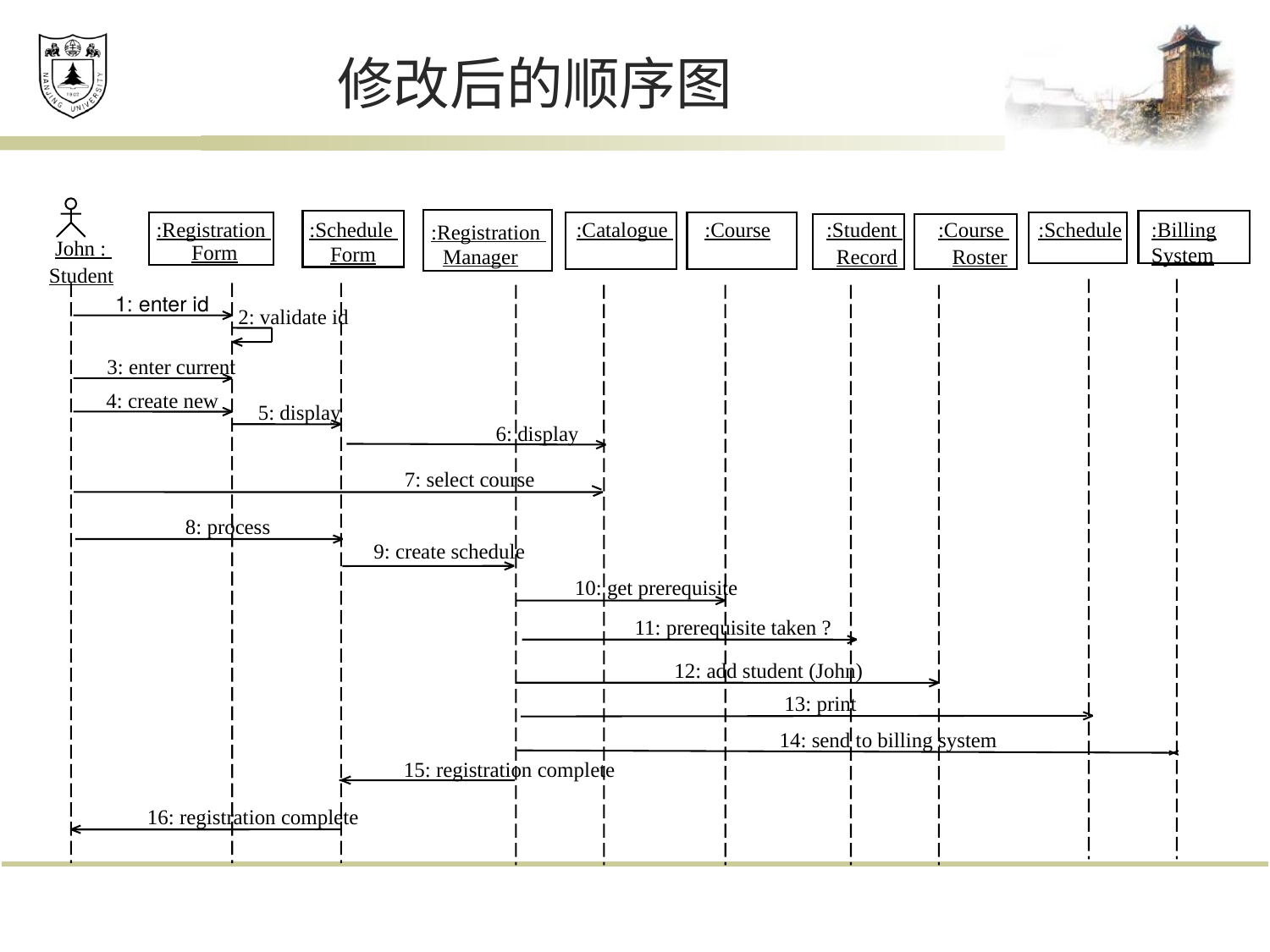

# 修改后的顺序图

:Registration
:Schedule
:Catalogue
:Course
:Student
:Course
:Schedule
:Billing
System

:Registration

John :
Form
Form
Manager
Record
Roster
Student

1: enter id

2: validate id

3: enter current

4: create new
5: display

6: display

7: select course

8: process

9: create schedule

10: get prerequisite

11: prerequisite taken ?

12: add student (John)

13: print

14: send to billing system
15: registration complete

16: registration complete